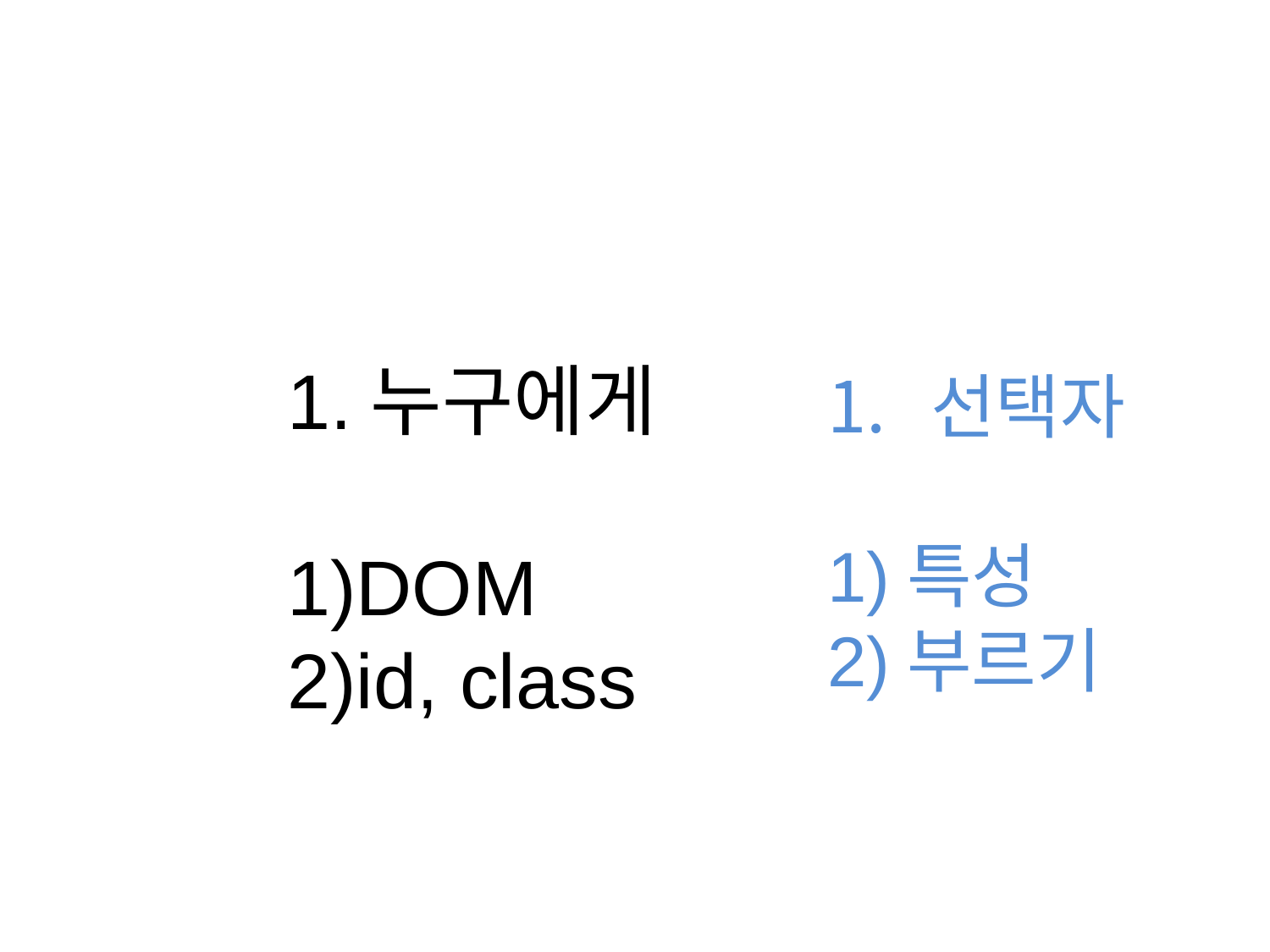

1.누구에게

1)DOM
2)id, class
선택자

1)특성
2)부르기